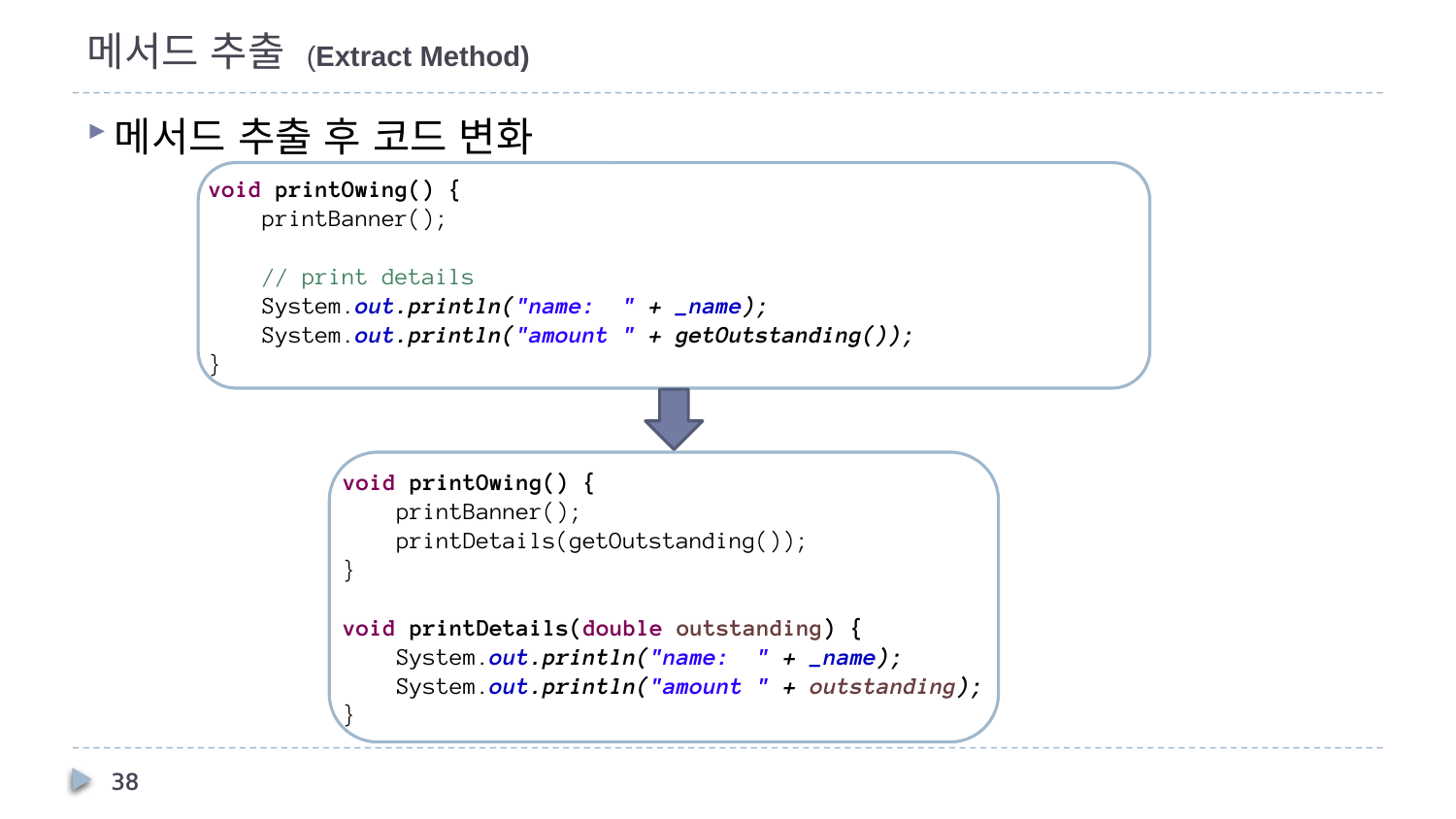

# 메서드 추출 (Extract Method)
메서드 추출 후 코드 변화
void printOwing() {
    printBanner();

    // print details
    System.out.println("name:  " + _name);
    System.out.println("amount " + getOutstanding());
}

void printOwing() {
    printBanner();
    printDetails(getOutstanding());
}

void printDetails(double outstanding) {
    System.out.println("name:  " + _name);
    System.out.println("amount " + outstanding);
}
38